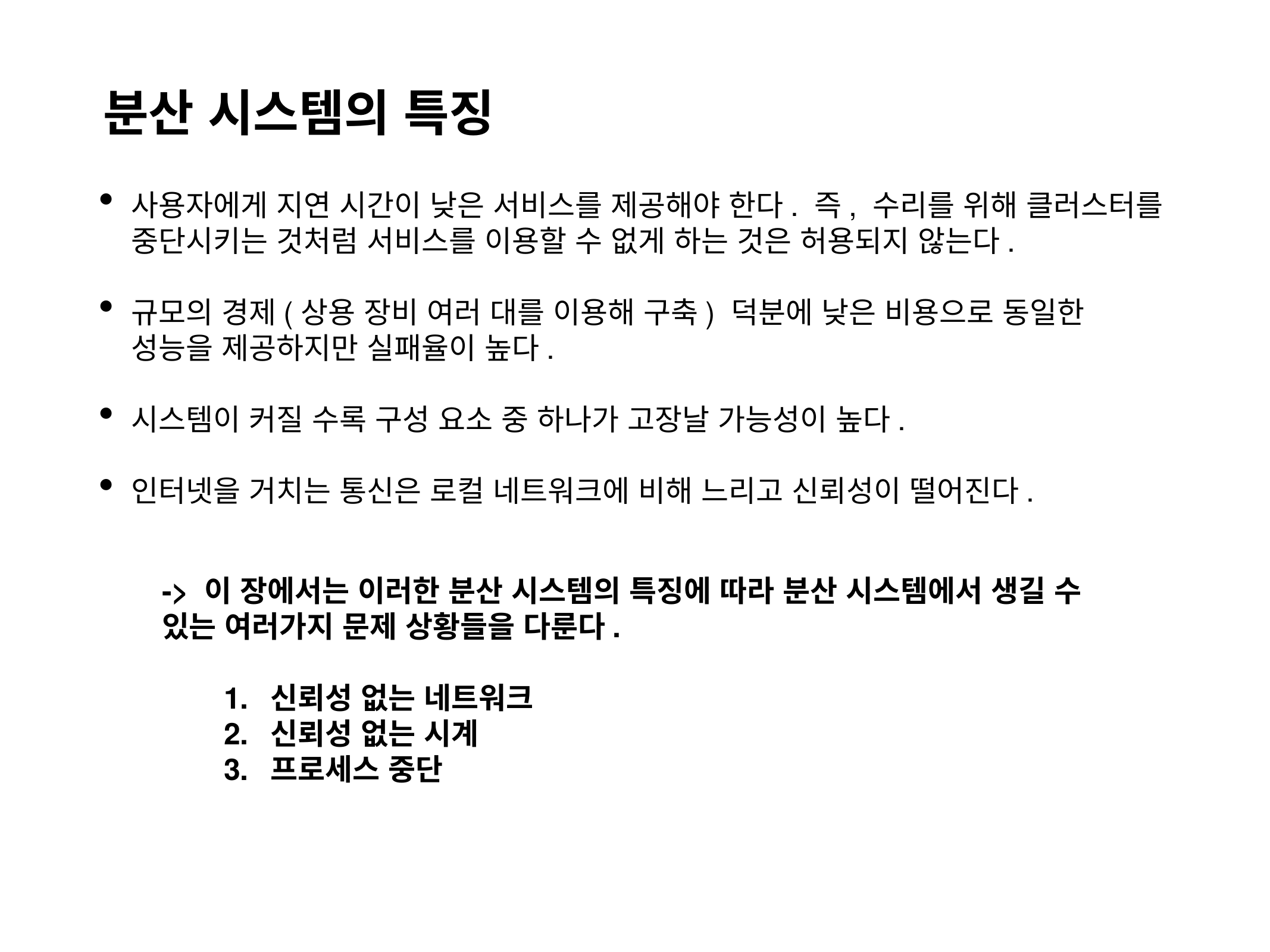

분산 시스템의 특징
사용자에게 지연 시간이 낮은 서비스를 제공해야 한다. 즉, 수리를 위해 클러스터를 중단시키는 것처럼 서비스를 이용할 수 없게 하는 것은 허용되지 않는다.

규모의 경제(상용 장비 여러 대를 이용해 구축) 덕분에 낮은 비용으로 동일한 성능을 제공하지만 실패율이 높다.

시스템이 커질 수록 구성 요소 중 하나가 고장날 가능성이 높다.

인터넷을 거치는 통신은 로컬 네트워크에 비해 느리고 신뢰성이 떨어진다.
-> 이 장에서는 이러한 분산 시스템의 특징에 따라 분산 시스템에서 생길 수 있는 여러가지 문제 상황들을 다룬다.

신뢰성 없는 네트워크
신뢰성 없는 시계
프로세스 중단